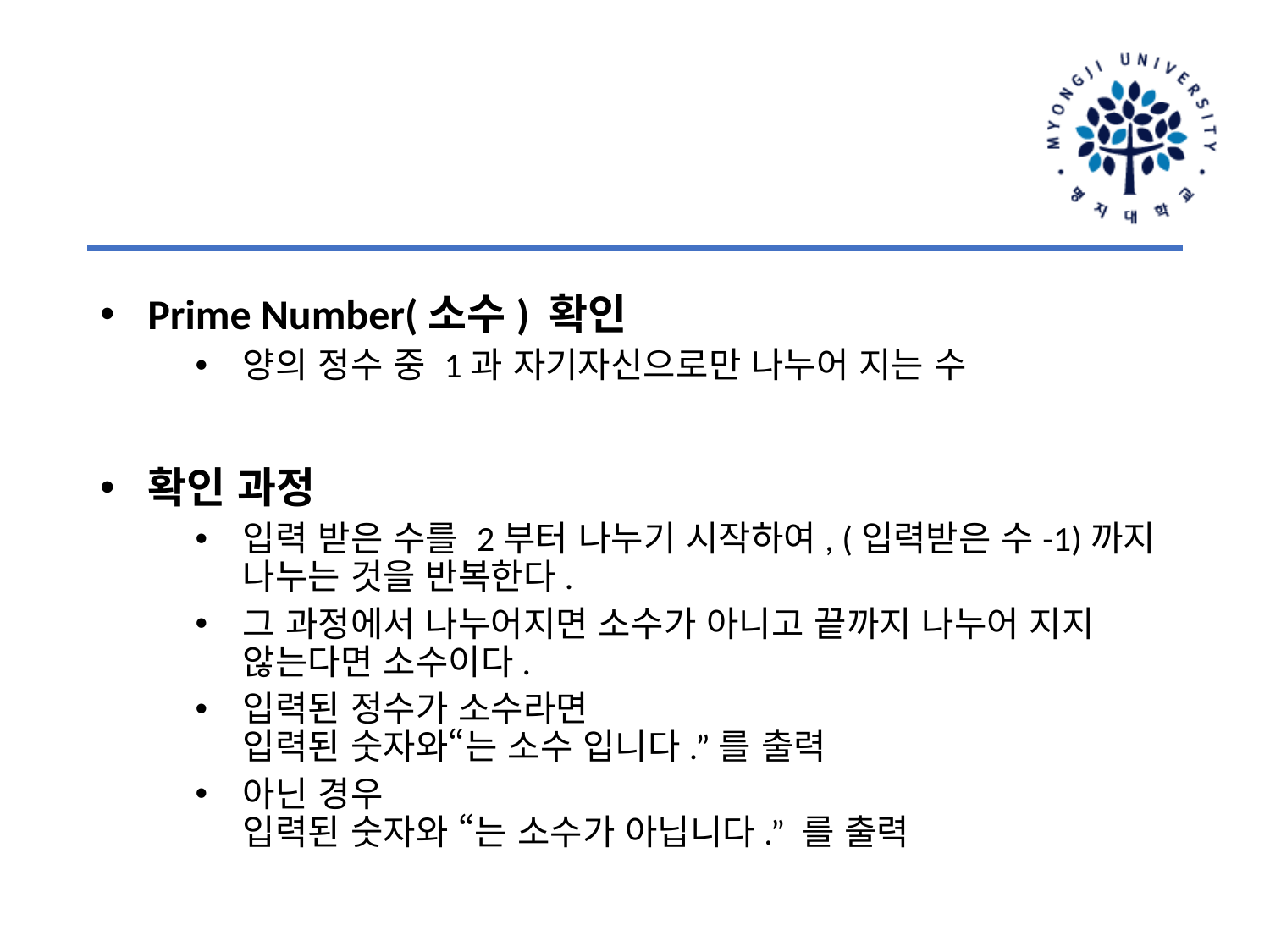

#
Prime Number(소수) 확인
양의 정수 중 1과 자기자신으로만 나누어 지는 수

확인 과정
입력 받은 수를 2부터 나누기 시작하여, (입력받은 수-1)까지 나누는 것을 반복한다.
그 과정에서 나누어지면 소수가 아니고 끝까지 나누어 지지 않는다면 소수이다.
입력된 정수가 소수라면
입력된 숫자와“는 소수 입니다.”를 출력
아닌 경우
입력된 숫자와 “는 소수가 아닙니다.” 를 출력